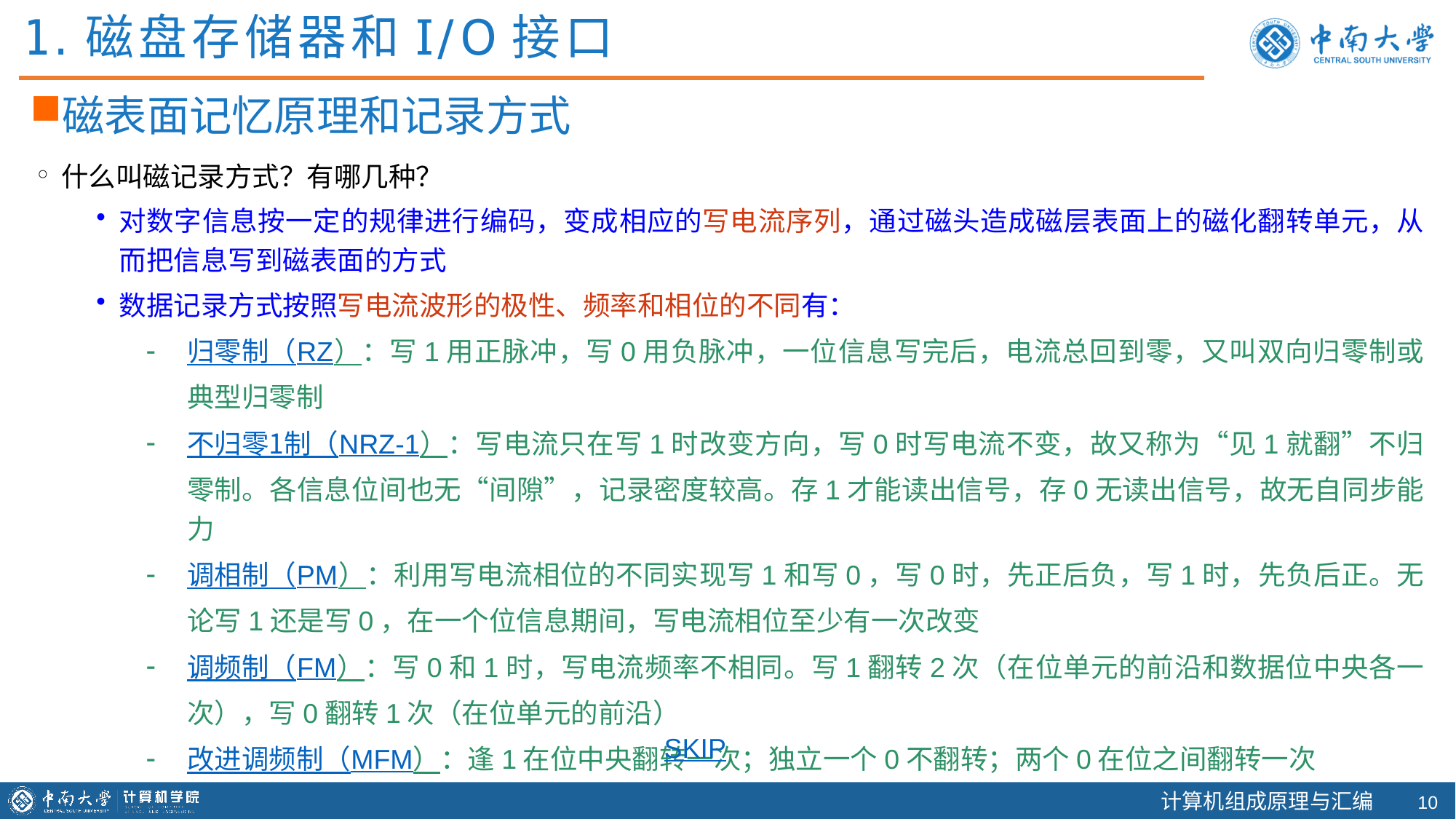

1.磁盘存储器和I/O接口

磁表面记忆原理和记录方式
什么叫磁记录方式？有哪几种？
对数字信息按一定的规律进行编码，变成相应的写电流序列，通过磁头造成磁层表面上的磁化翻转单元，从而把信息写到磁表面的方式
数据记录方式按照写电流波形的极性、频率和相位的不同有：
归零制（RZ）：写1用正脉冲，写0用负脉冲，一位信息写完后，电流总回到零，又叫双向归零制或典型归零制
不归零1制（NRZ-1）：写电流只在写1时改变方向，写0时写电流不变，故又称为“见1就翻”不归零制。各信息位间也无“间隙”，记录密度较高。存1才能读出信号，存0无读出信号，故无自同步能力
调相制（PM）：利用写电流相位的不同实现写1和写0，写0时，先正后负，写1时，先负后正。无论写1还是写0，在一个位信息期间，写电流相位至少有一次改变
调频制（FM）：写0和1时，写电流频率不相同。写1翻转2次（在位单元的前沿和数据位中央各一次），写0翻转1次（在位单元的前沿）
改进调频制（MFM）：逢1在位中央翻转一次；独立一个0不翻转；两个0在位之间翻转一次
SKIP
10